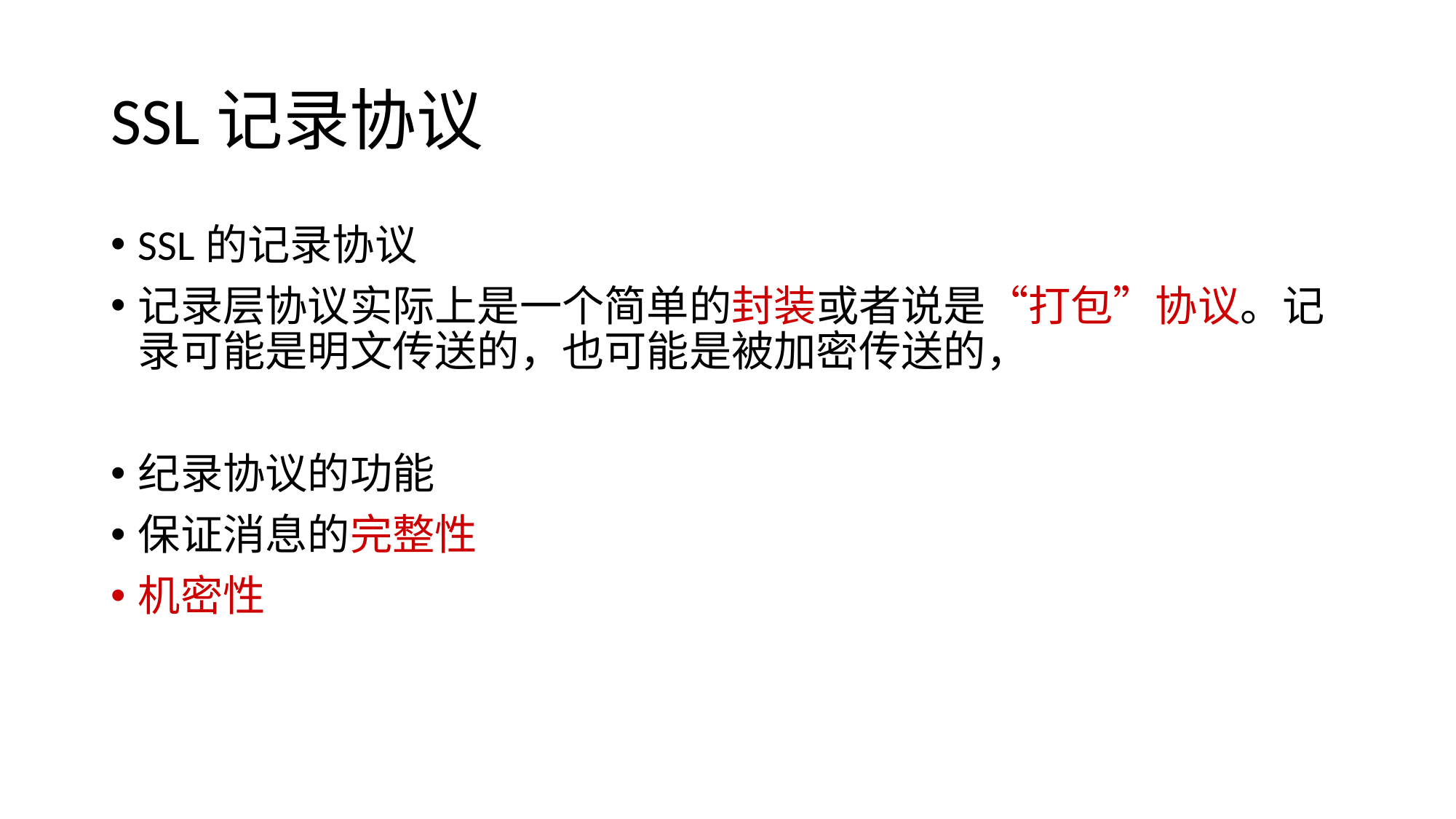

# SSL记录协议
SSL的记录协议
记录层协议实际上是一个简单的封装或者说是“打包”协议。记录可能是明文传送的，也可能是被加密传送的，

纪录协议的功能
保证消息的完整性
机密性